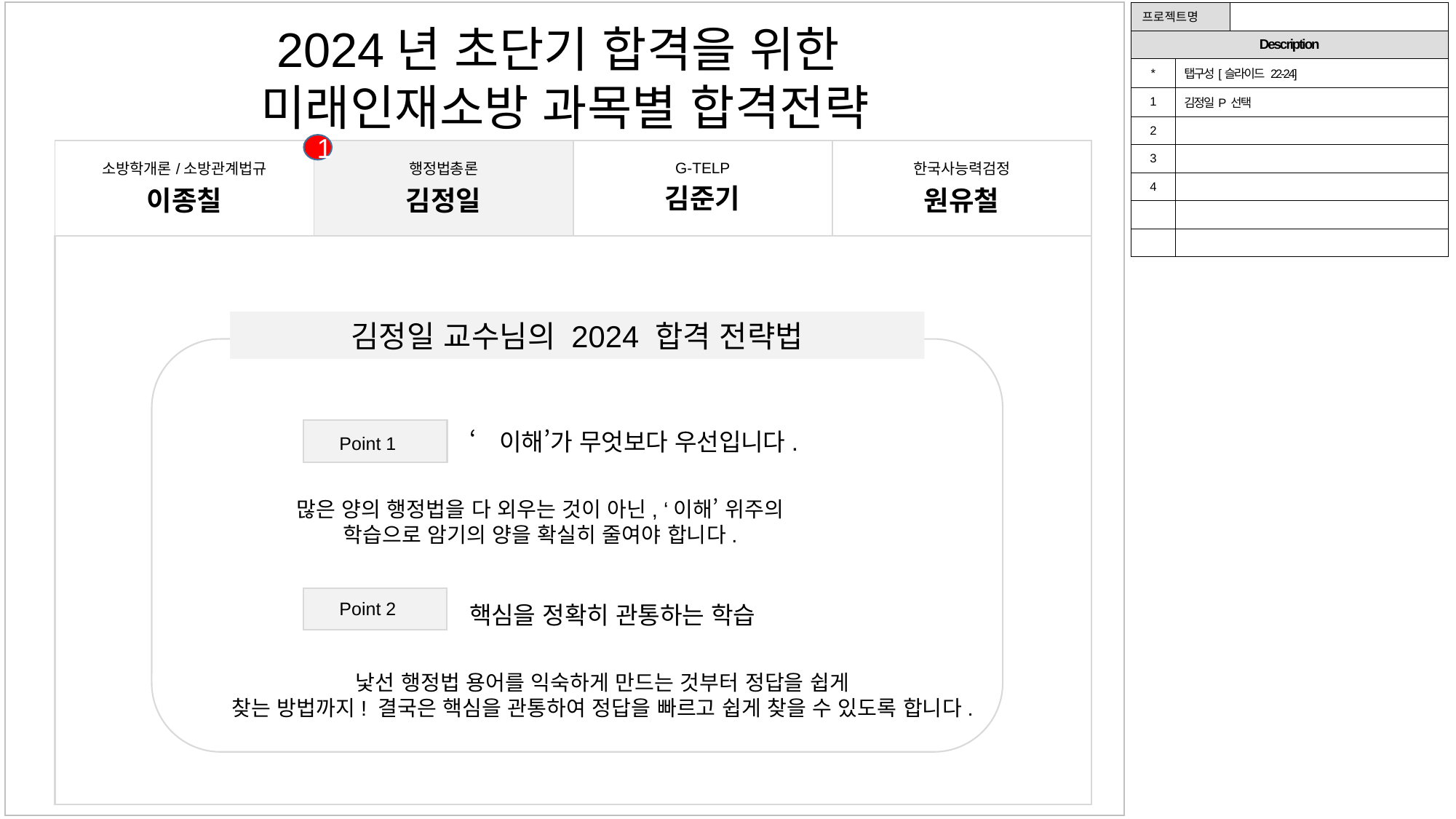

| 프로젝트명 |  |  |
| --- | --- | --- |
| Description |  |  |
| \* | 탭구성[슬라이드 22-24] |  |
| 1 | 김정일P 선택 |  |
| 2 |  |  |
| 3 |  |  |
| 4 |  |  |
|  |  |  |
|  |  |  |
2024년 초단기 합격을 위한
미래인재소방 과목별 합격전략
1
| 소방학개론/소방관계법규 이종칠 | 행정법총론 김정일 | G-TELP 김준기 | 한국사능력검정 원유철 |
| --- | --- | --- | --- |

김정일 교수님의 2024 합격 전략법

‘이해’가 무엇보다 우선입니다.
Point 1
많은 양의 행정법을 다 외우는 것이 아닌, ‘이해’ 위주의
학습으로 암기의 양을 확실히 줄여야 합니다.

Point 2
핵심을 정확히 관통하는 학습
낯선 행정법 용어를 익숙하게 만드는 것부터 정답을 쉽게
찾는 방법까지! 결국은 핵심을 관통하여 정답을 빠르고 쉽게 찾을 수 있도록 합니다.